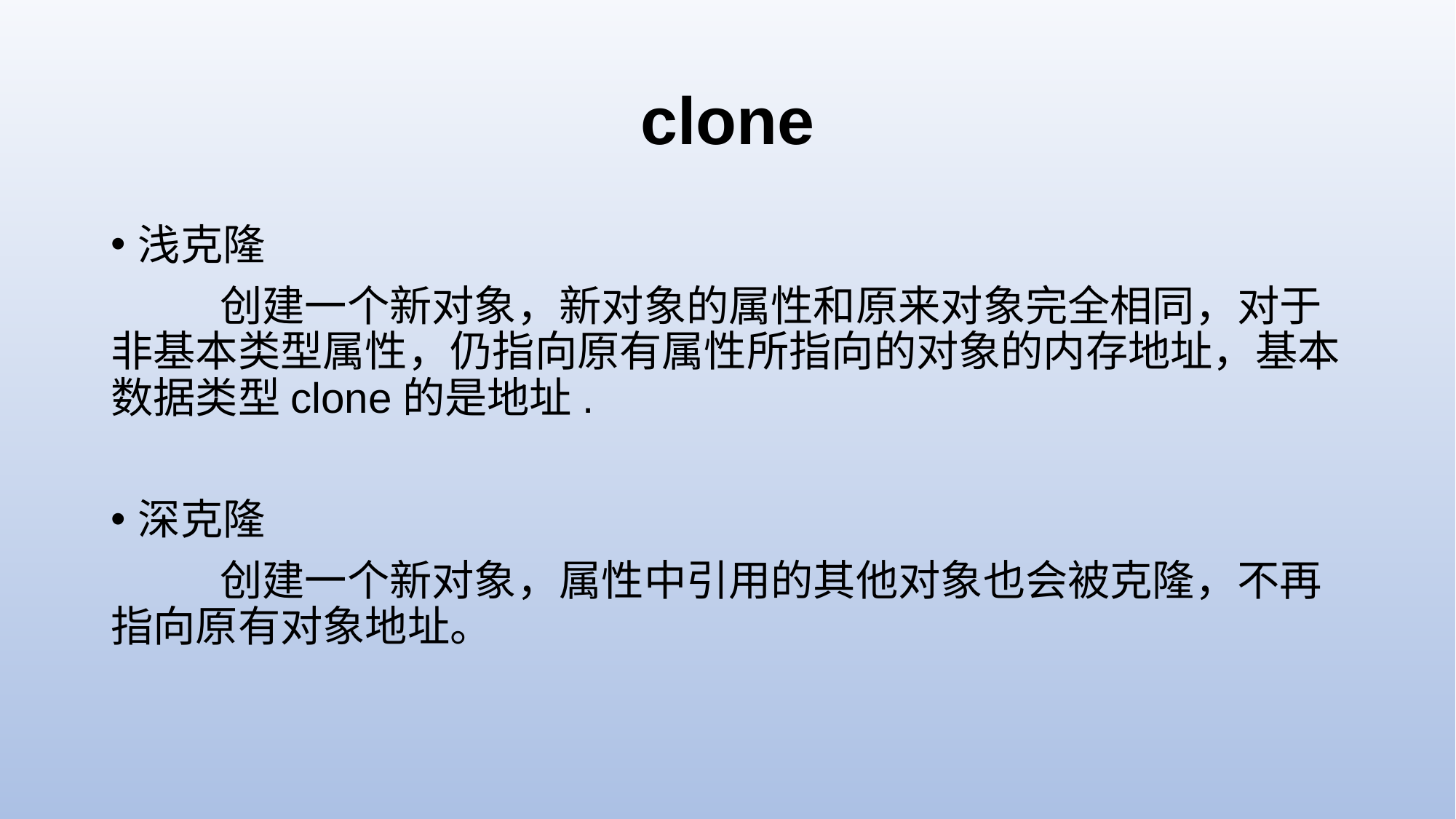

# clone
浅克隆
	创建一个新对象，新对象的属性和原来对象完全相同，对于非基本类型属性，仍指向原有属性所指向的对象的内存地址，基本数据类型clone的是地址.

深克隆
	创建一个新对象，属性中引用的其他对象也会被克隆，不再指向原有对象地址。